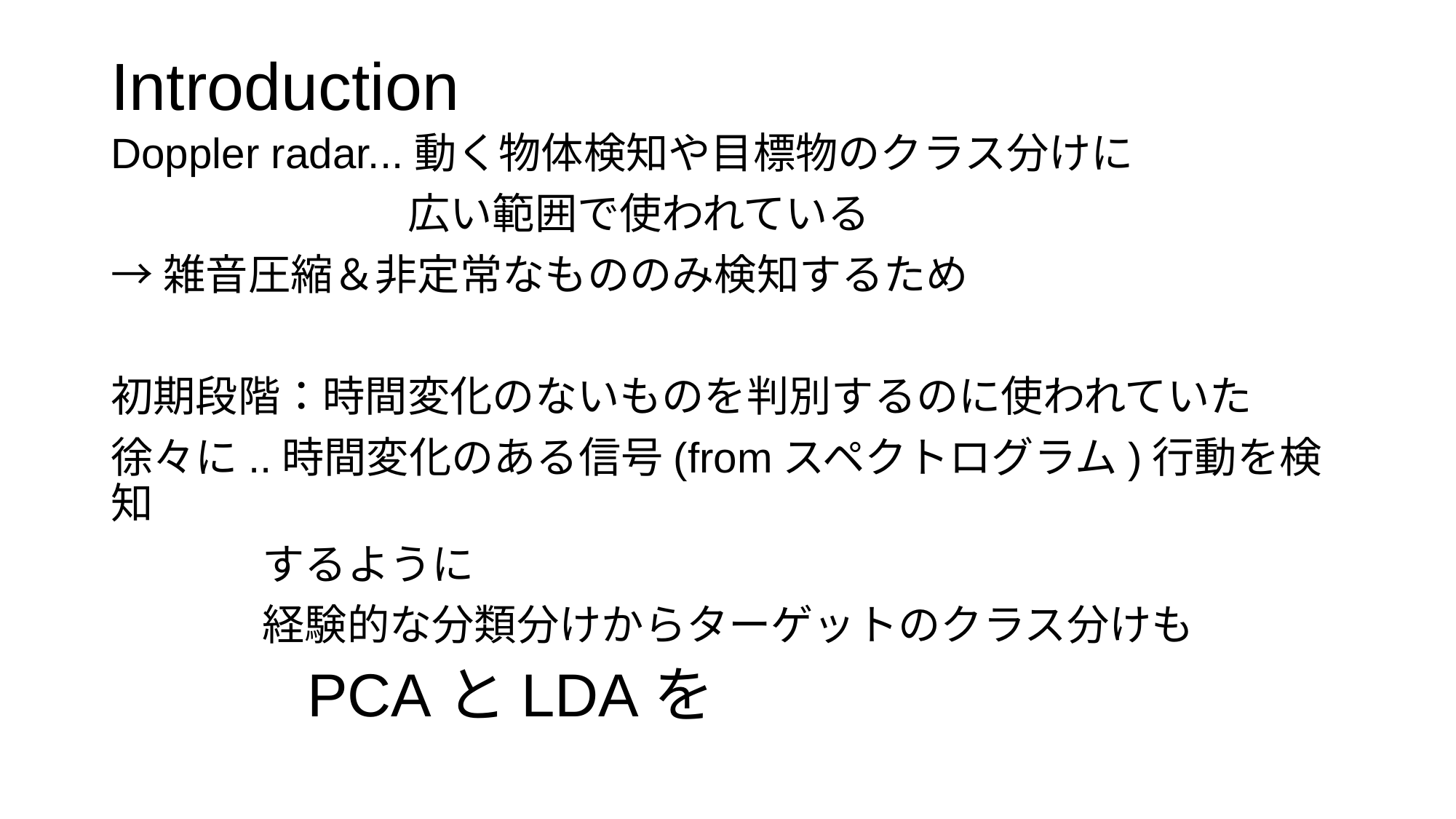

# Introduction
Doppler radar...動く物体検知や目標物のクラス分けに
　　　　　　　広い範囲で使われている
→雑音圧縮＆非定常なもののみ検知するため

初期段階：時間変化のないものを判別するのに使われていた
徐々に..時間変化のある信号(fromスペクトログラム)行動を検知
	　するように
	　経験的な分類分けからターゲットのクラス分けも
　　　PCAとLDAを